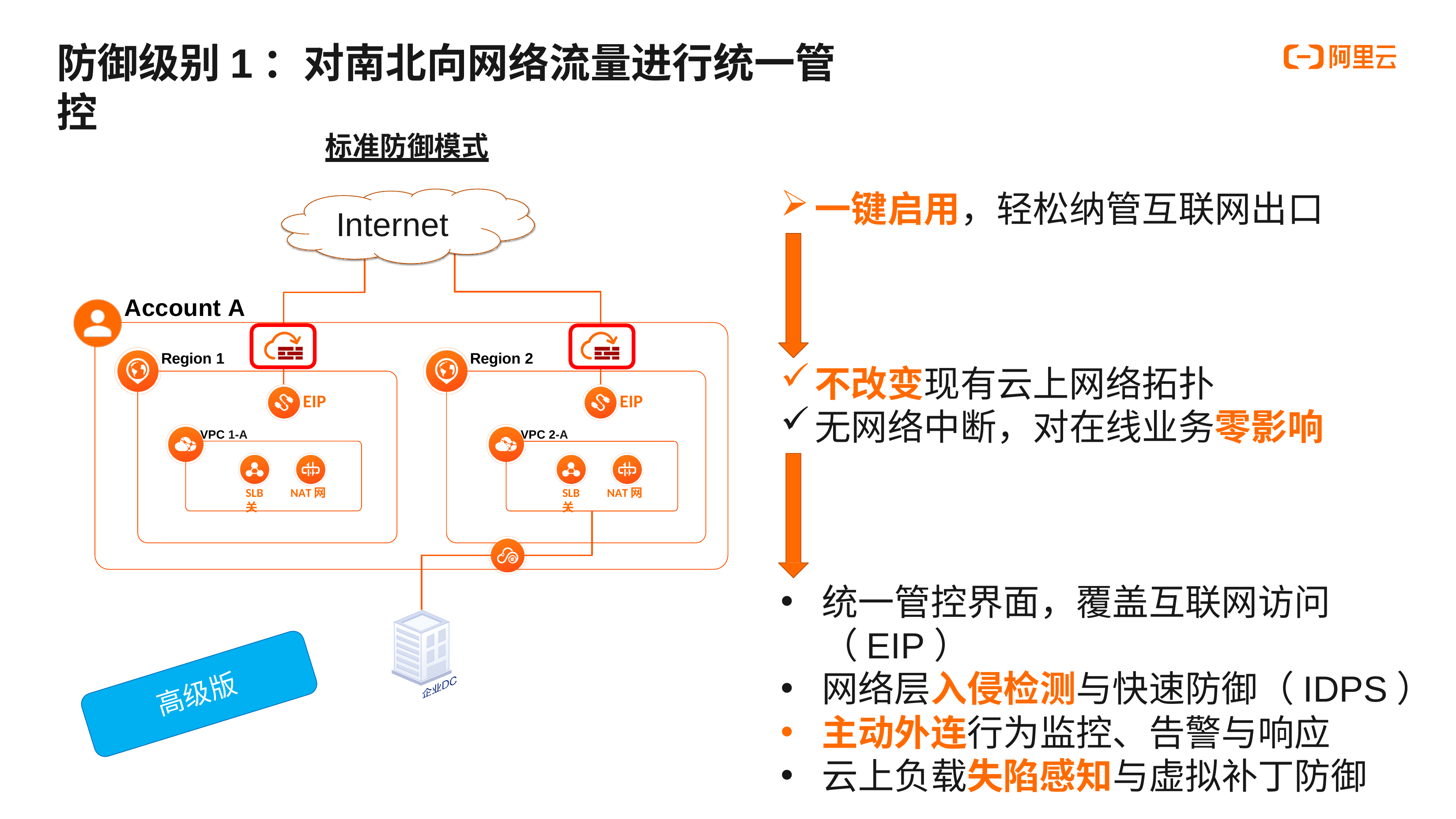

# 防御级别1：对南北向网络流量进行统一管控
标准防御模式
一键启用，轻松纳管互联网出口

Internet

Account A
Region 1

Region 2
不改变现有云上网络拓扑
无网络中断，对在线业务零影响

EIP
EIP

VPC 1-A
VPC 2-A

SLB	NAT网关
SLB	NAT网关

统一管控界面，覆盖互联网访问（EIP）
网络层入侵检测与快速防御（IDPS）
主动外连行为监控、告警与响应
云上负载失陷感知与虚拟补丁防御

高级版